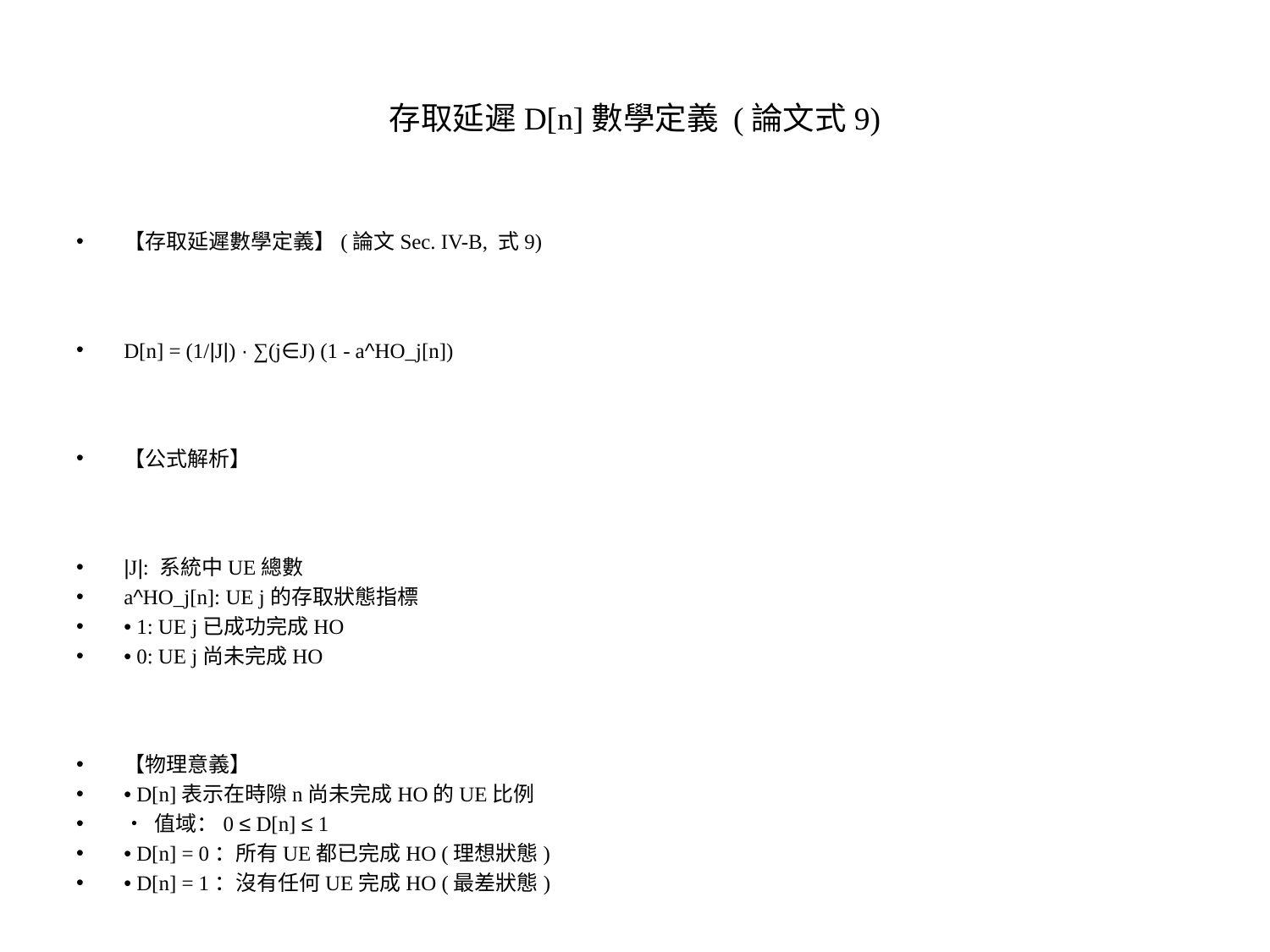

# 存取延遲D[n]數學定義 (論文式9)
【存取延遲數學定義】(論文Sec. IV-B, 式9)

D[n] = (1/|J|) · ∑(j∈J) (1 - a^HO_j[n])

【公式解析】

|J|: 系統中UE總數
a^HO_j[n]: UE j的存取狀態指標
• 1: UE j已成功完成HO
• 0: UE j尚未完成HO

【物理意義】
• D[n]表示在時隙n尚未完成HO的UE比例
• 值域：0 ≤ D[n] ≤ 1
• D[n] = 0：所有UE都已完成HO (理想狀態)
• D[n] = 1：沒有任何UE完成HO (最差狀態)

【時間尺度轉換】
實際延遲時間 = D[n] × Time_slot_duration
例：Time slot = 10ms，D[n] = 0.3
實際平均延遲 = 0.3 × 10ms = 3ms

【延遲累積機制】
• 每個time slot累積計算
• 未完成HO的UE持續產生延遲懲罰
• 激勵Agent快速完成HO決策

【性能指標意義】
✓ 直觀反映系統響應速度
✓ 量化用戶體驗品質
✓ 支持實時性能監控
✓ 便於與傳統方法對比